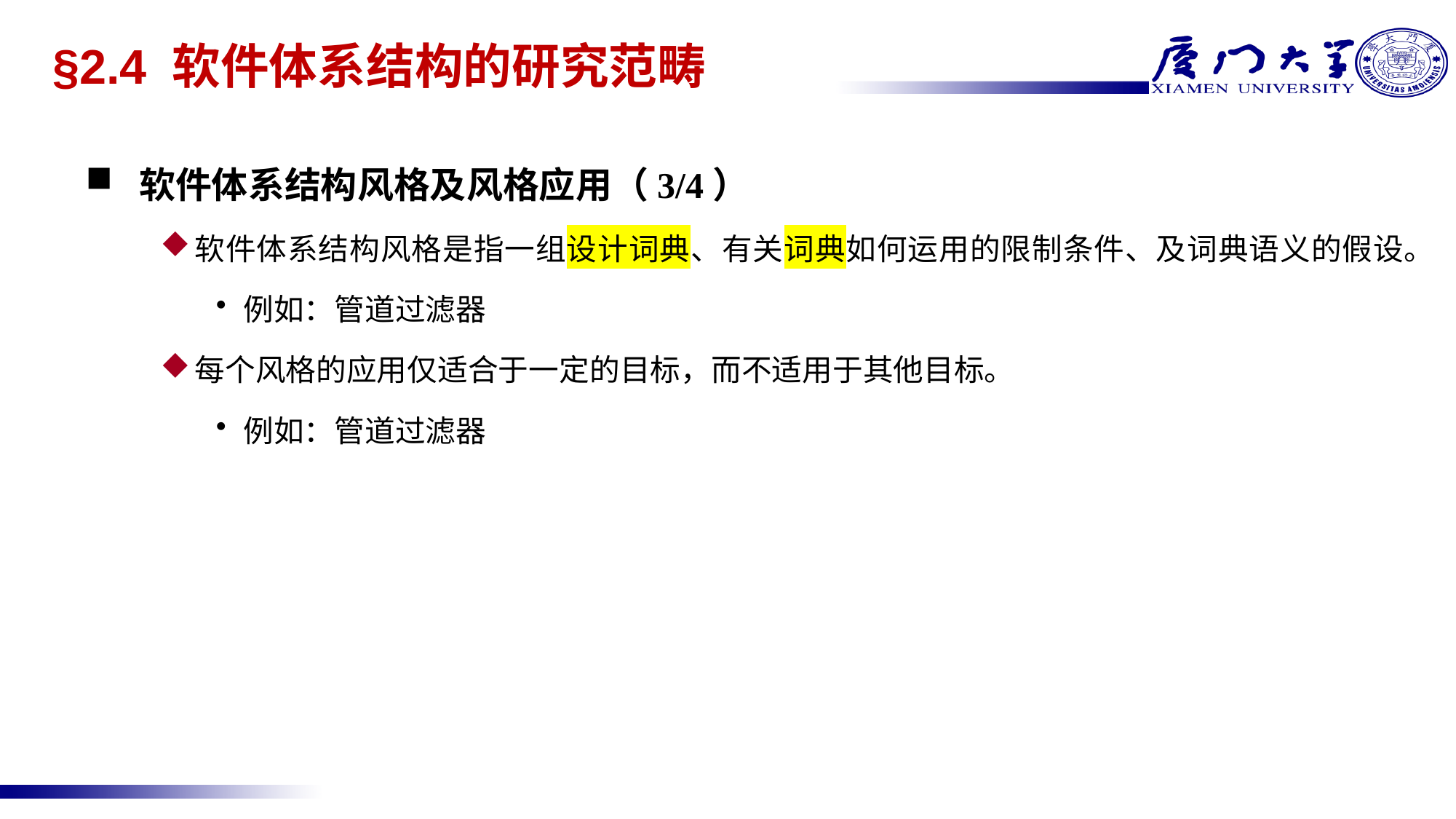

# §2.4 软件体系结构的研究范畴
软件体系结构风格及风格应用（3/4）
软件体系结构风格是指一组设计词典、有关词典如何运用的限制条件、及词典语义的假设。
例如：管道过滤器
每个风格的应用仅适合于一定的目标，而不适用于其他目标。
例如：管道过滤器